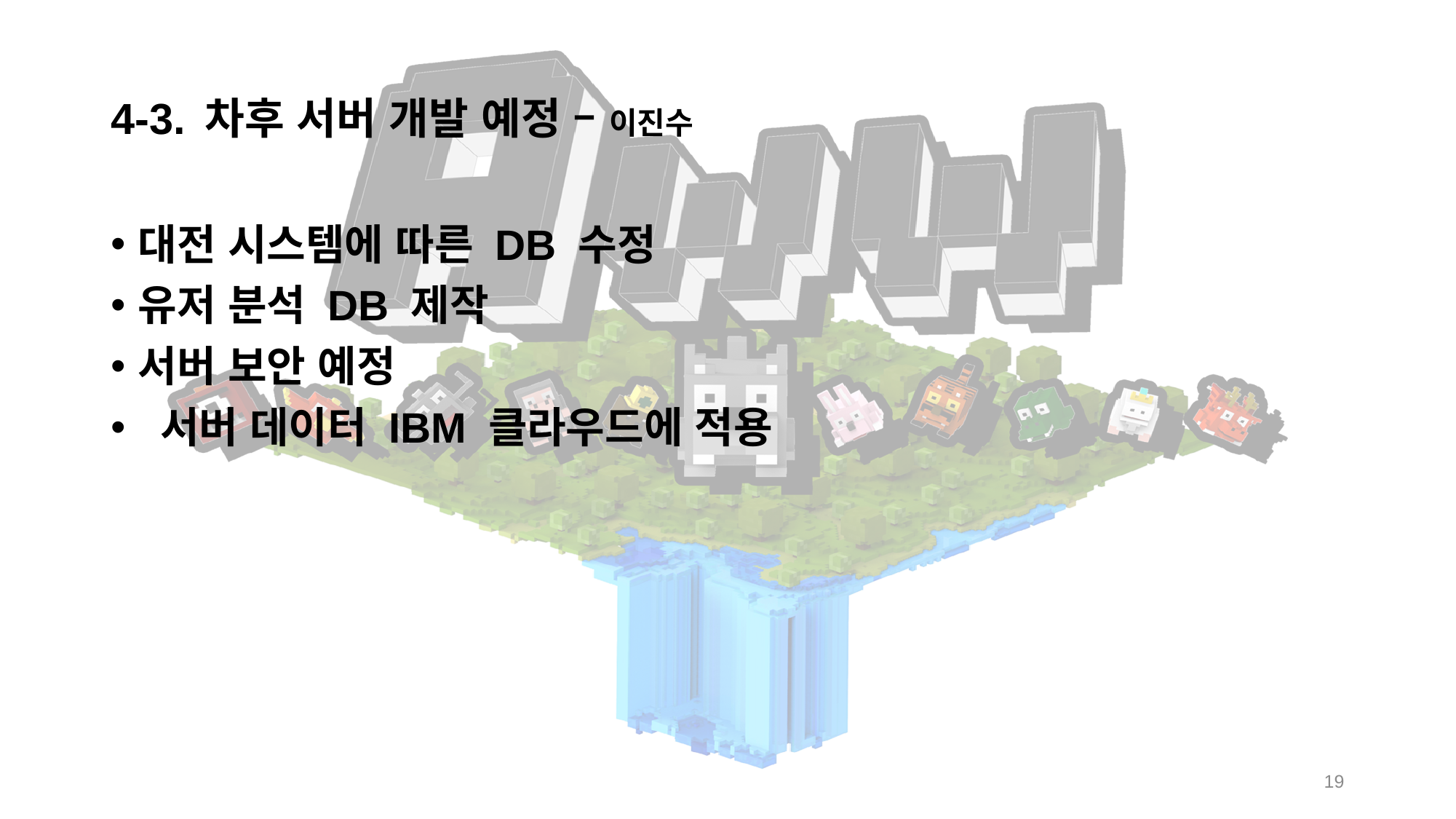

# 4-3. 차후 서버 개발 예정 – 이진수
대전 시스템에 따른 DB 수정
유저 분석 DB 제작
서버 보안 예정
 서버 데이터 IBM 클라우드에 적용
19